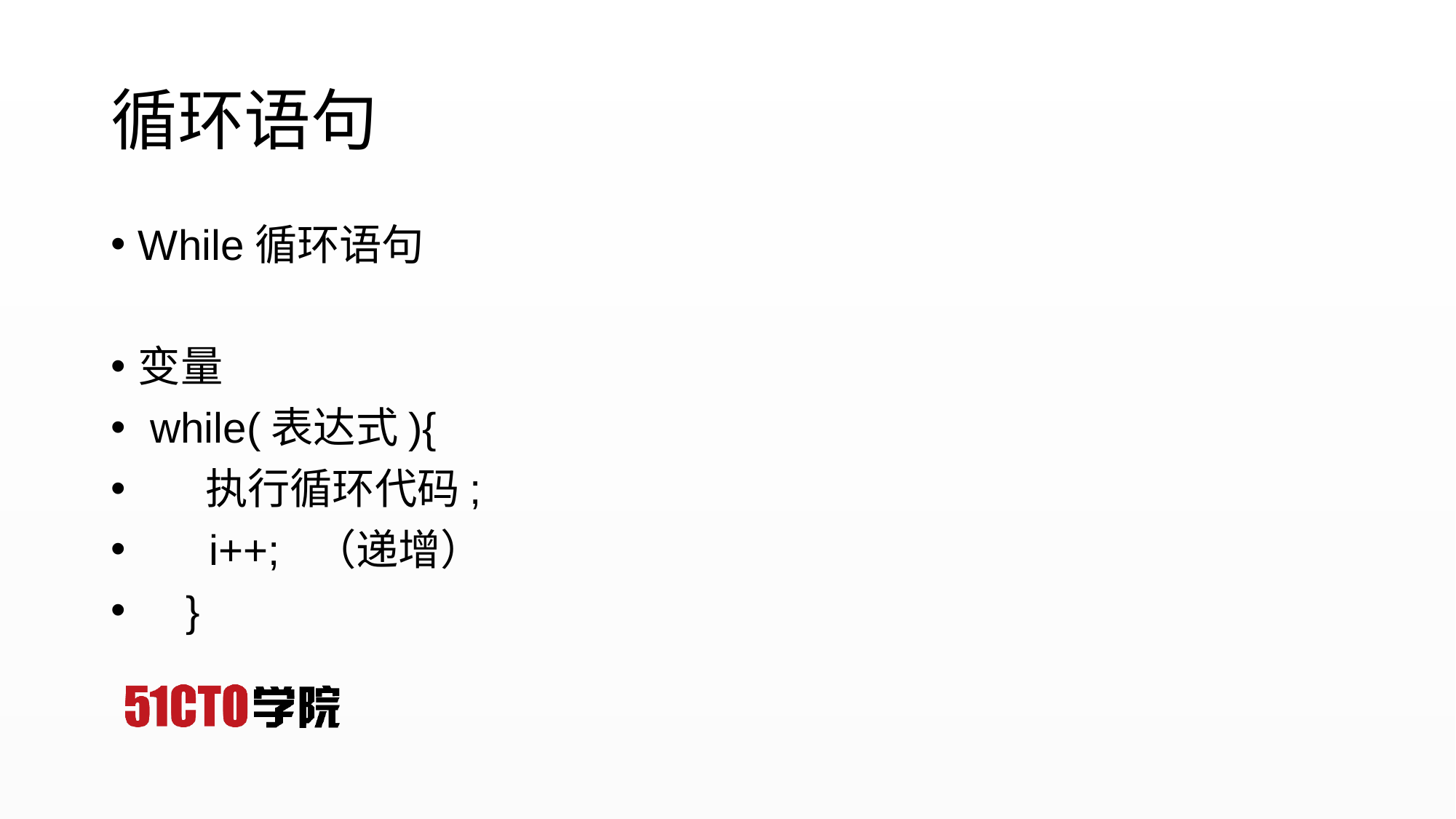

# 循环语句
While循环语句

变量
 while(表达式){
      执行循环代码;
      i++;  （递增）
    }